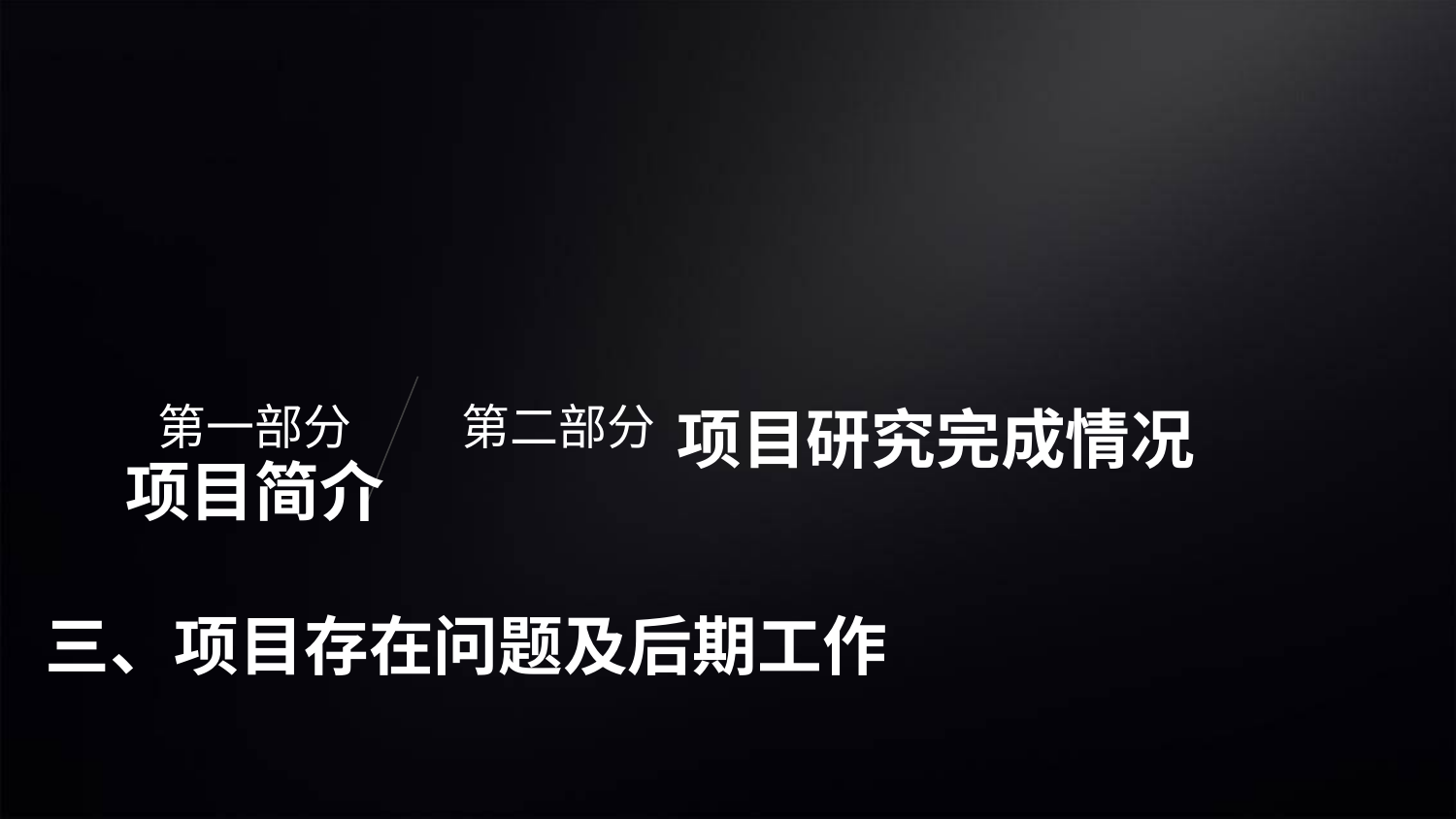

目录
CONTENTS

第一部分
第二部分
项目研究完成情况
项目简介
三、项目存在问题及后期工作